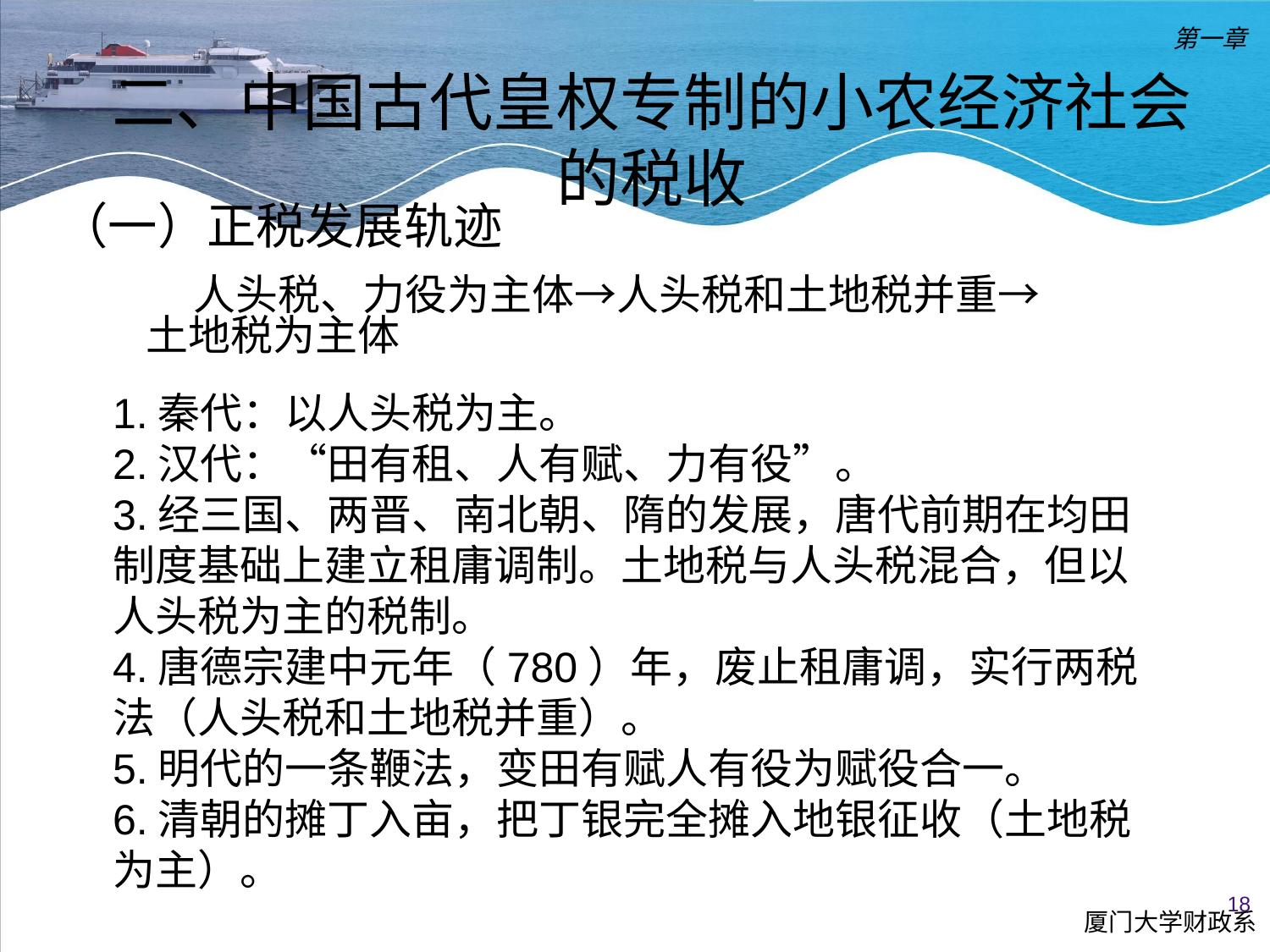

第一章
二、中国古代皇权专制的小农经济社会的税收
（一）正税发展轨迹
    人头税、力役为主体→人头税和土地税并重→土地税为主体

1.秦代：以人头税为主。
2.汉代：“田有租、人有赋、力有役”。
3.经三国、两晋、南北朝、隋的发展，唐代前期在均田制度基础上建立租庸调制。土地税与人头税混合，但以人头税为主的税制。
4.唐德宗建中元年（780）年，废止租庸调，实行两税法（人头税和土地税并重）。
5.明代的一条鞭法，变田有赋人有役为赋役合一。
6.清朝的摊丁入亩，把丁银完全摊入地银征收（土地税为主）。
18
厦门大学财政系